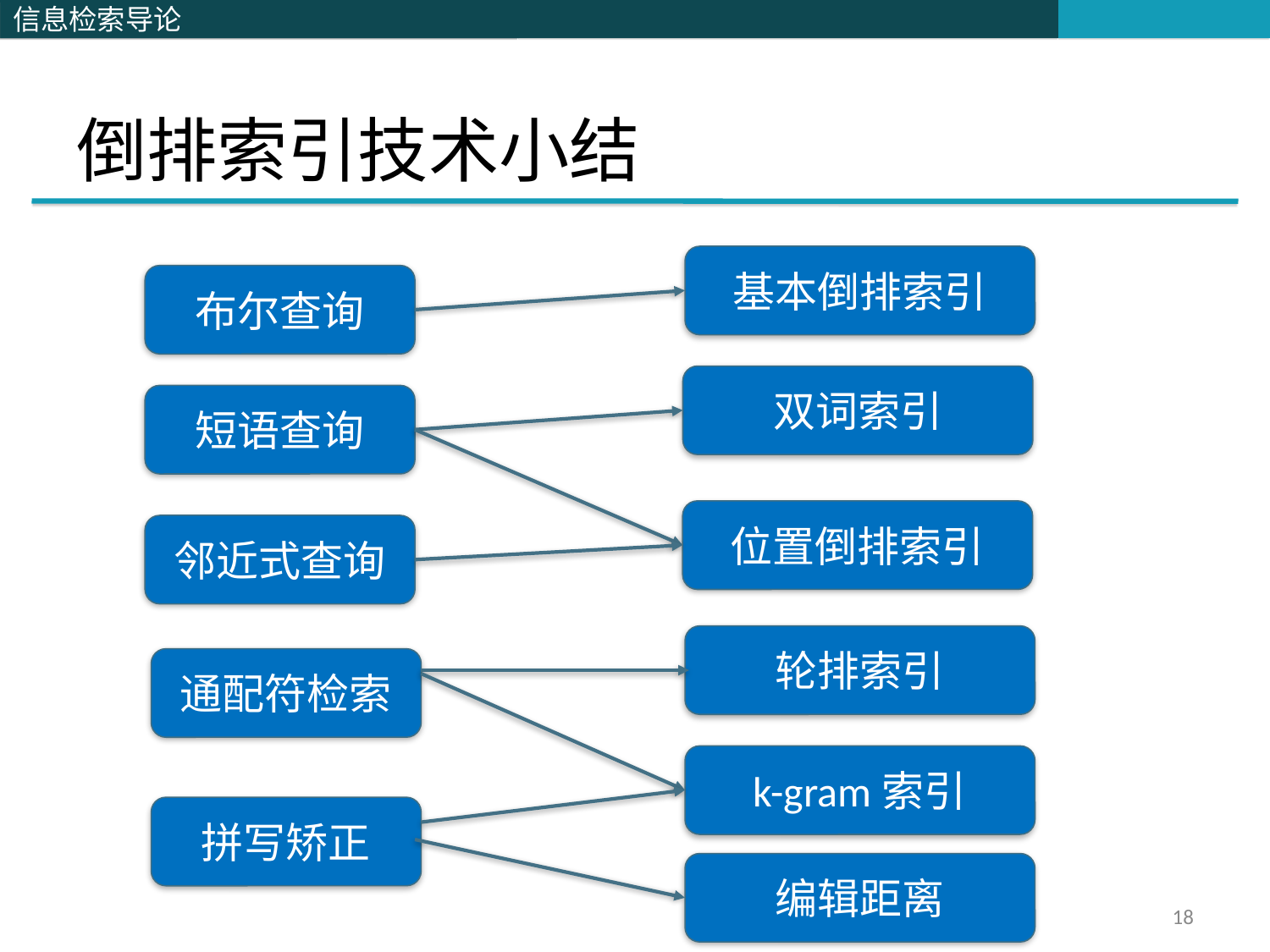

# 倒排索引技术小结

基本倒排索引
布尔查询
双词索引
短语查询
位置倒排索引
邻近式查询
轮排索引
通配符检索
k-gram索引
拼写矫正
编辑距离
18